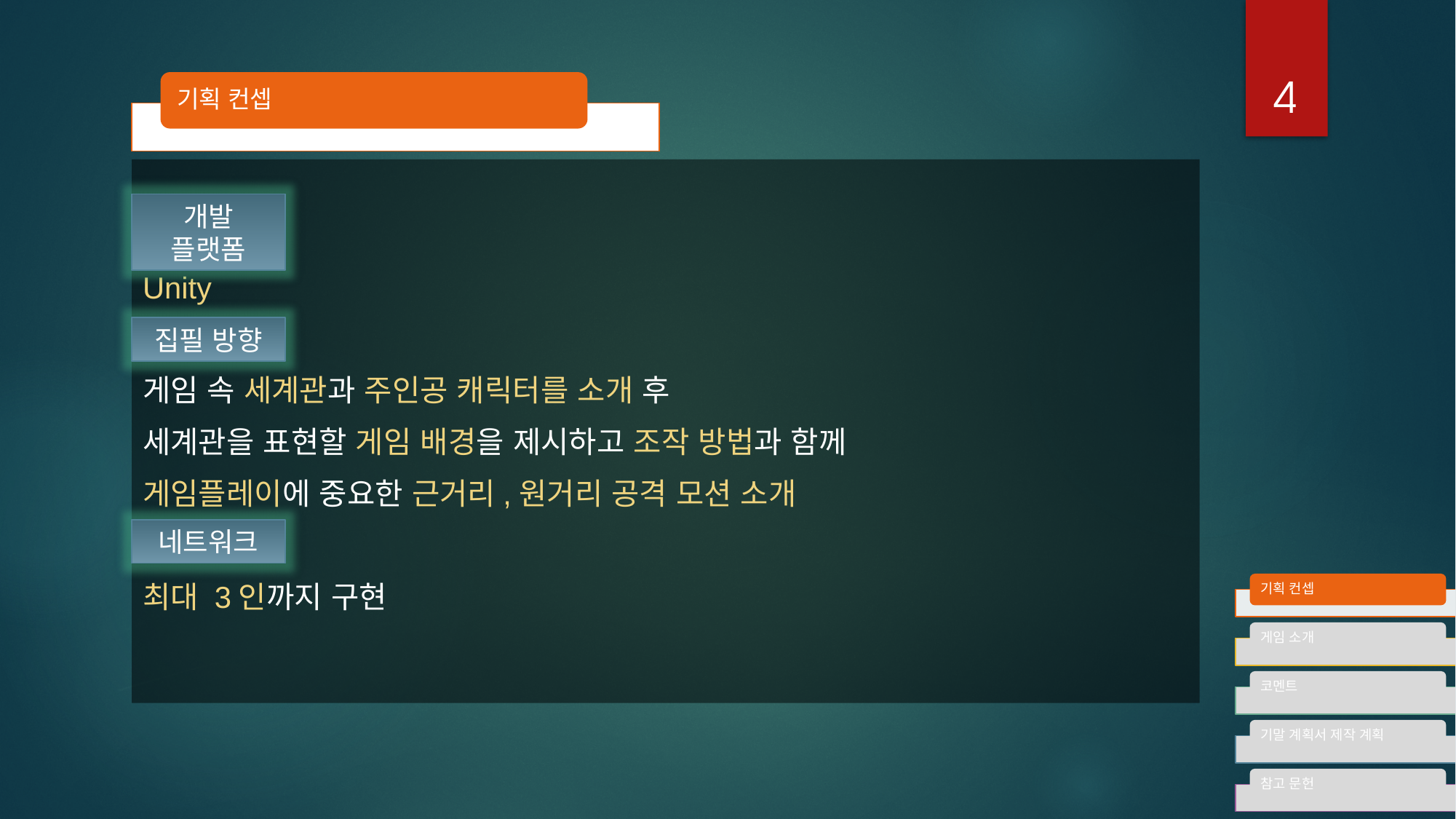

4

기획 컨셉

Unity

게임 속 세계관과 주인공 캐릭터를 소개 후
세계관을 표현할 게임 배경을 제시하고 조작 방법과 함께
게임플레이에 중요한 근거리,원거리 공격 모션 소개

최대 3인까지 구현
개발 플랫폼
집필 방향
네트워크
기획 컨셉
게임 소개
코멘트
기말 계획서 제작 계획
참고 문헌